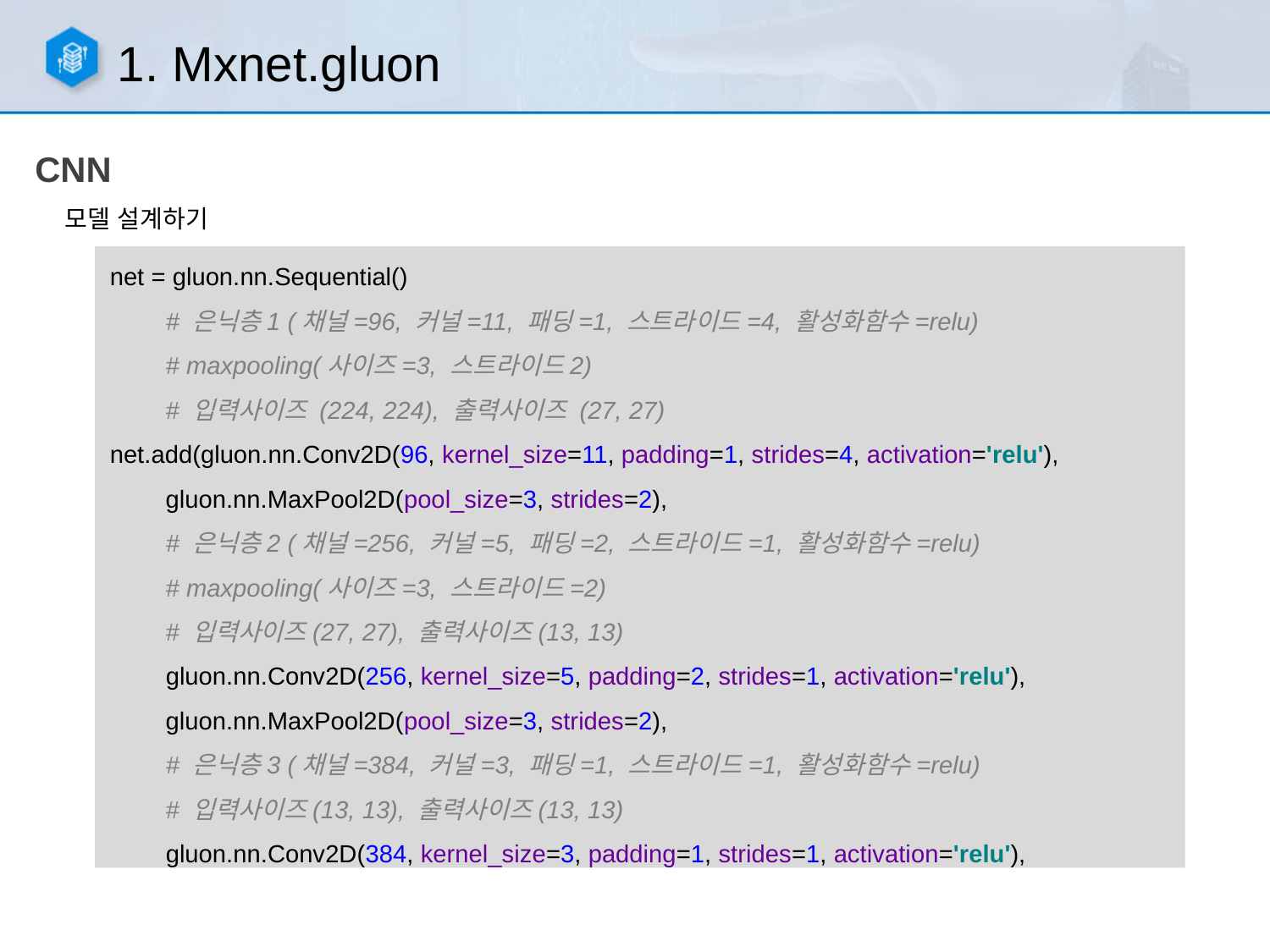

1. Mxnet.gluon
CNN
모델 설계하기
net = gluon.nn.Sequential()
        # 은닉층1 (채널=96, 커널=11, 패딩=1, 스트라이드=4, 활성화함수=relu)
        # maxpooling(사이즈=3, 스트라이드2)
        # 입력사이즈 (224, 224), 출력사이즈 (27, 27)
net.add(gluon.nn.Conv2D(96, kernel_size=11, padding=1, strides=4, activation='relu'),
        gluon.nn.MaxPool2D(pool_size=3, strides=2),
        # 은닉층2 (채널=256, 커널=5, 패딩=2, 스트라이드=1, 활성화함수=relu)
        # maxpooling(사이즈=3, 스트라이드=2)
        # 입력사이즈(27, 27), 출력사이즈(13, 13)
        gluon.nn.Conv2D(256, kernel_size=5, padding=2, strides=1, activation='relu'),
        gluon.nn.MaxPool2D(pool_size=3, strides=2),
        # 은닉층3 (채널=384, 커널=3, 패딩=1, 스트라이드=1, 활성화함수=relu)
        # 입력사이즈(13, 13), 출력사이즈(13, 13)
        gluon.nn.Conv2D(384, kernel_size=3, padding=1, strides=1, activation='relu'),